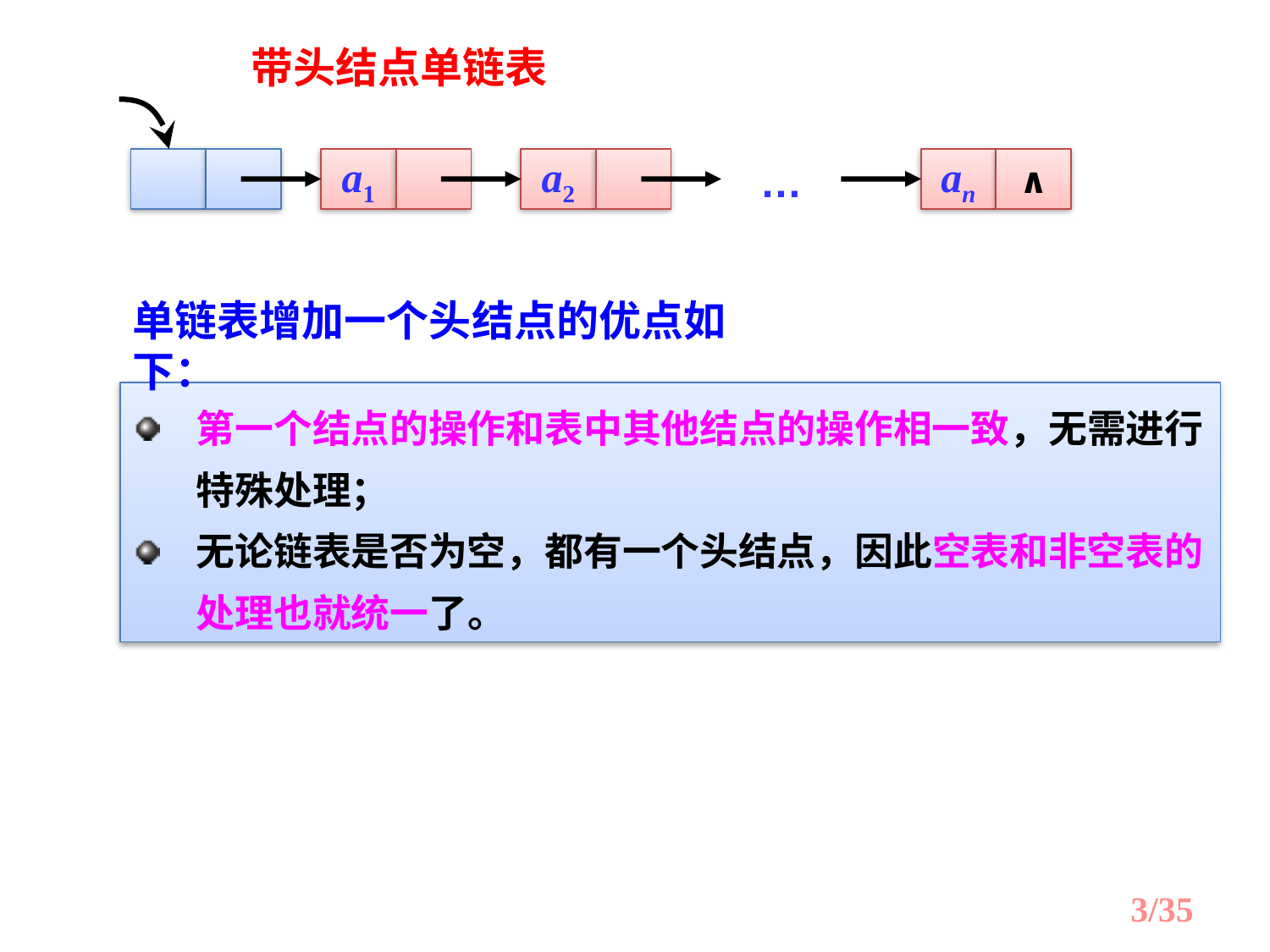

带头结点单链表

a1

a2

…
an
∧

单链表增加一个头结点的优点如下：
第一个结点的操作和表中其他结点的操作相一致，无需进行特殊处理；
无论链表是否为空，都有一个头结点，因此空表和非空表的处理也就统一了。

3